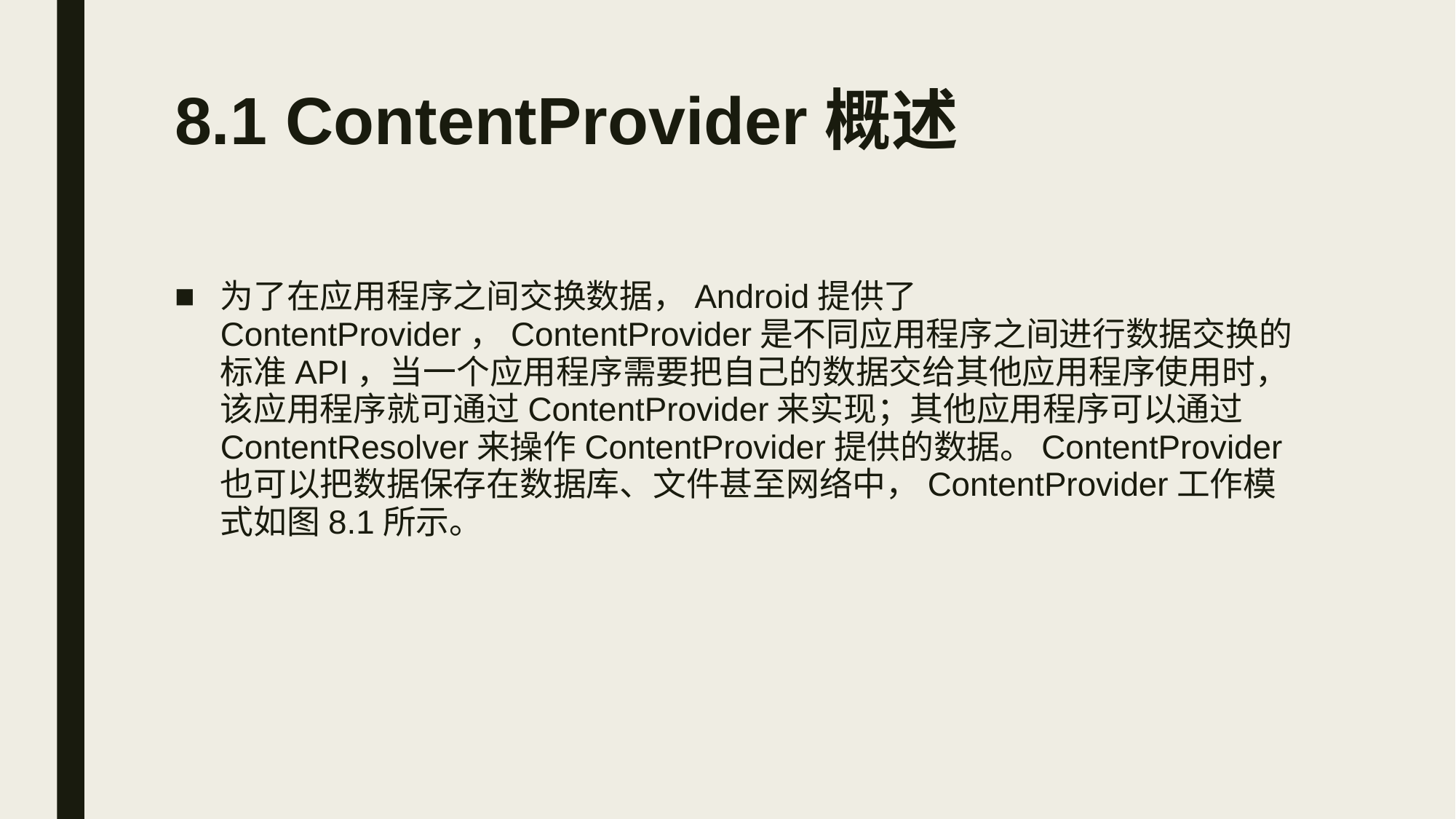

# 8.1 ContentProvider概述
为了在应用程序之间交换数据，Android提供了ContentProvider，ContentProvider是不同应用程序之间进行数据交换的标准API，当一个应用程序需要把自己的数据交给其他应用程序使用时，该应用程序就可通过ContentProvider来实现；其他应用程序可以通过ContentResolver来操作ContentProvider提供的数据。ContentProvider也可以把数据保存在数据库、文件甚至网络中，ContentProvider工作模式如图8.1所示。